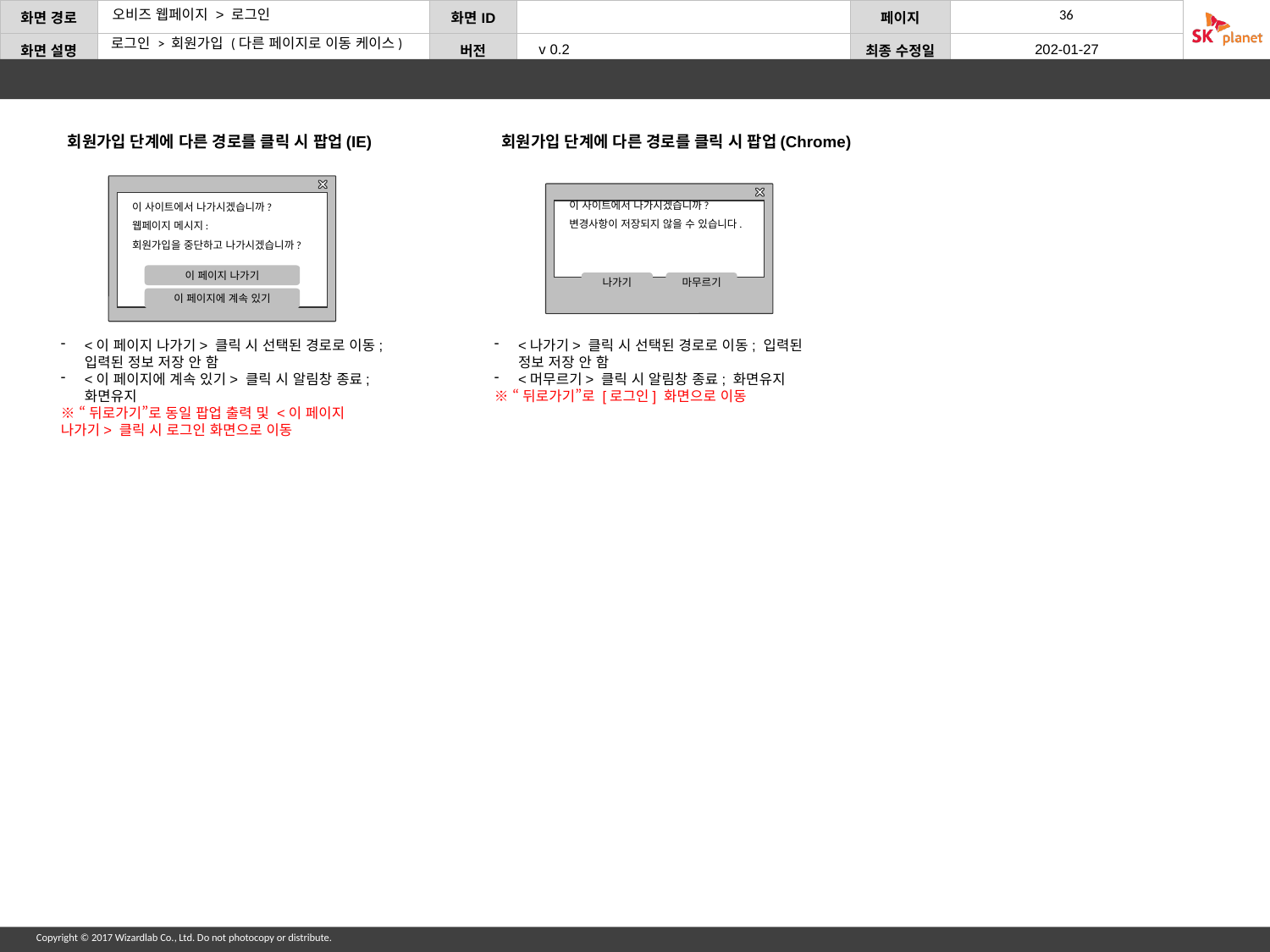

로그인 > 회원가입 (다른 페이지로 이동 케이스)
회원가입 단계에 다른 경로를 클릭 시 팝업(IE)
회원가입 단계에 다른 경로를 클릭 시 팝업(Chrome)

이 사이트에서 나가시겠습니까?
웹페이지 메시지:
회원가입을 중단하고 나가시겠습니까?
이 페이지 나가기
이 페이지에 계속 있기

이 사이트에서 나가시겠습니까?
변경사항이 저장되지 않을 수 있습니다.
나가기
마무르기
<이 페이지 나가기> 클릭 시 선택된 경로로 이동; 입력된 정보 저장 안 함
<이 페이지에 계속 있기> 클릭 시 알림창 종료; 화면유지
※ “뒤로가기”로 동일 팝업 출력 및 <이 페이지 나가기> 클릭 시 로그인 화면으로 이동
<나가기> 클릭 시 선택된 경로로 이동; 입력된 정보 저장 안 함
<머무르기> 클릭 시 알림창 종료; 화면유지
※ “뒤로가기”로 [로그인] 화면으로 이동